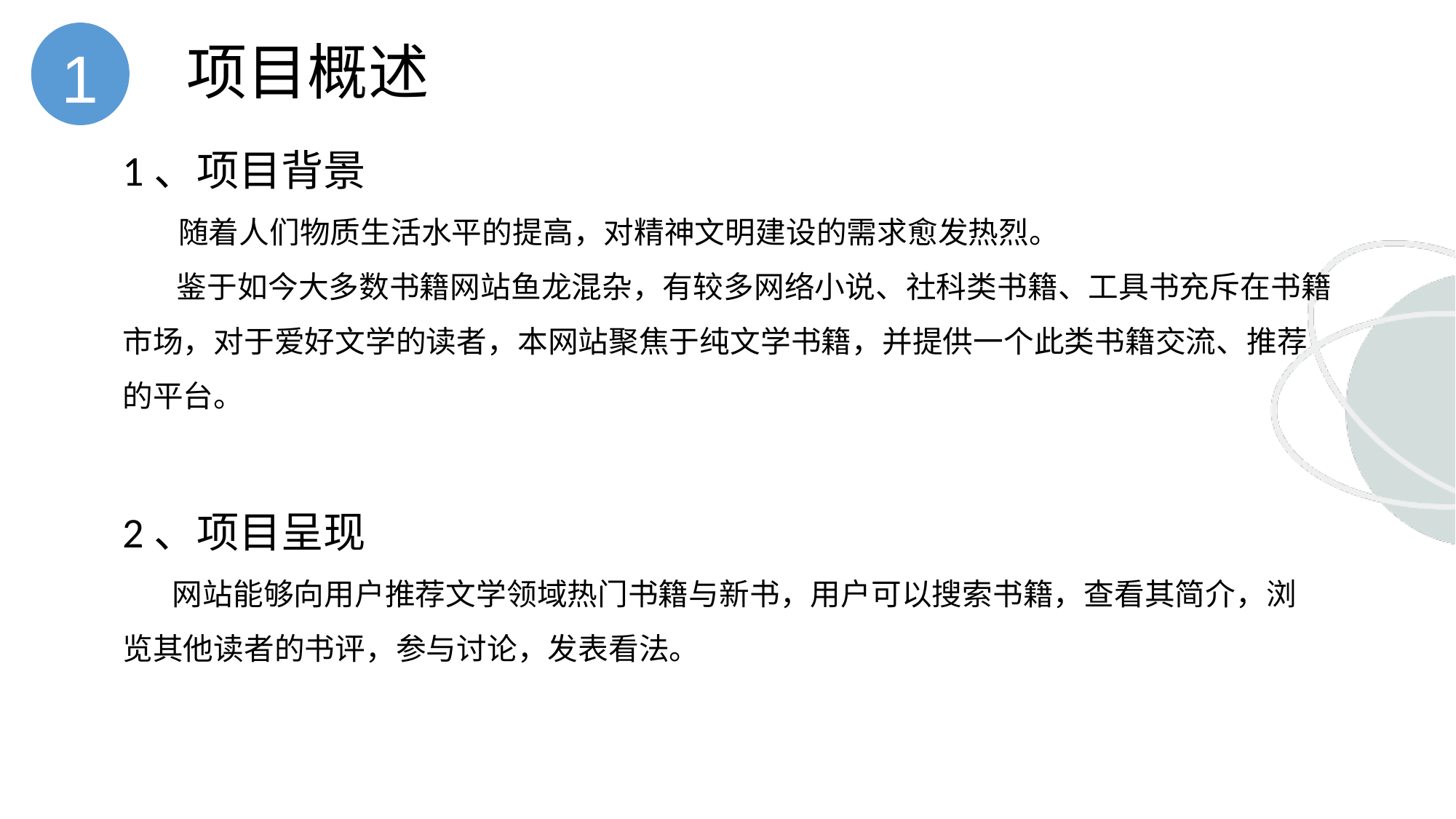

1
项目概述
1、项目背景
        随着人们物质生活水平的提高，对精神文明建设的需求愈发热烈。
       鉴于如今大多数书籍网站鱼龙混杂，有较多网络小说、社科类书籍、工具书充斥在书籍市场，对于爱好文学的读者，本网站聚焦于纯文学书籍，并提供一个此类书籍交流、推荐的平台。
2、项目呈现
       网站能够向用户推荐文学领域热门书籍与新书，用户可以搜索书籍，查看其简介，浏览其他读者的书评，参与讨论，发表看法。